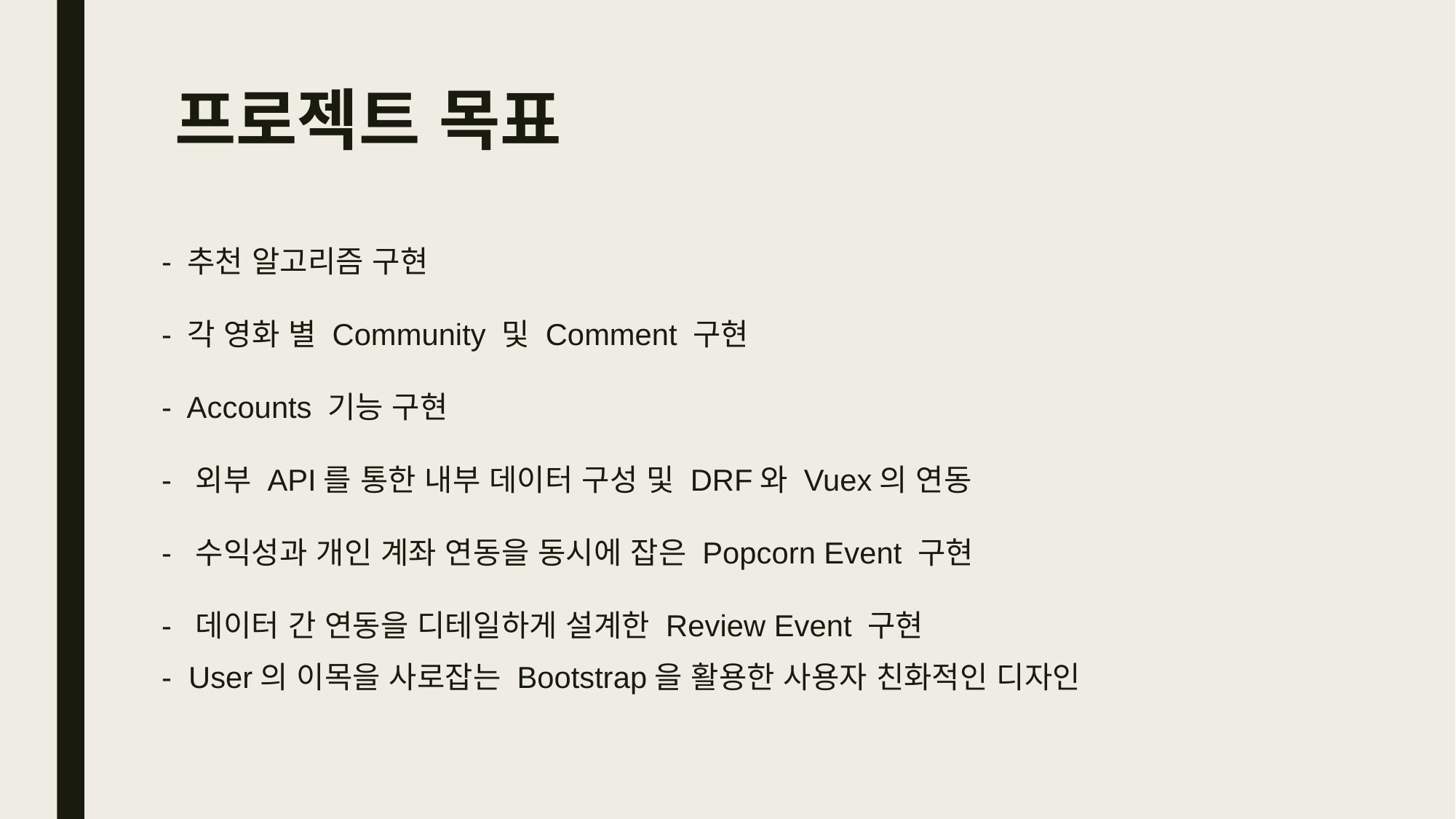

# 프로젝트 목표
- 추천 알고리즘 구현
- 각 영화 별 Community 및 Comment 구현
-  Accounts 기능 구현
-  외부 API를 통한 내부 데이터 구성 및 DRF와 Vuex의 연동
-  수익성과 개인 계좌 연동을 동시에 잡은 Popcorn Event 구현
-  데이터 간 연동을 디테일하게 설계한 Review Event 구현
-  User의 이목을 사로잡는 Bootstrap을 활용한 사용자 친화적인 디자인